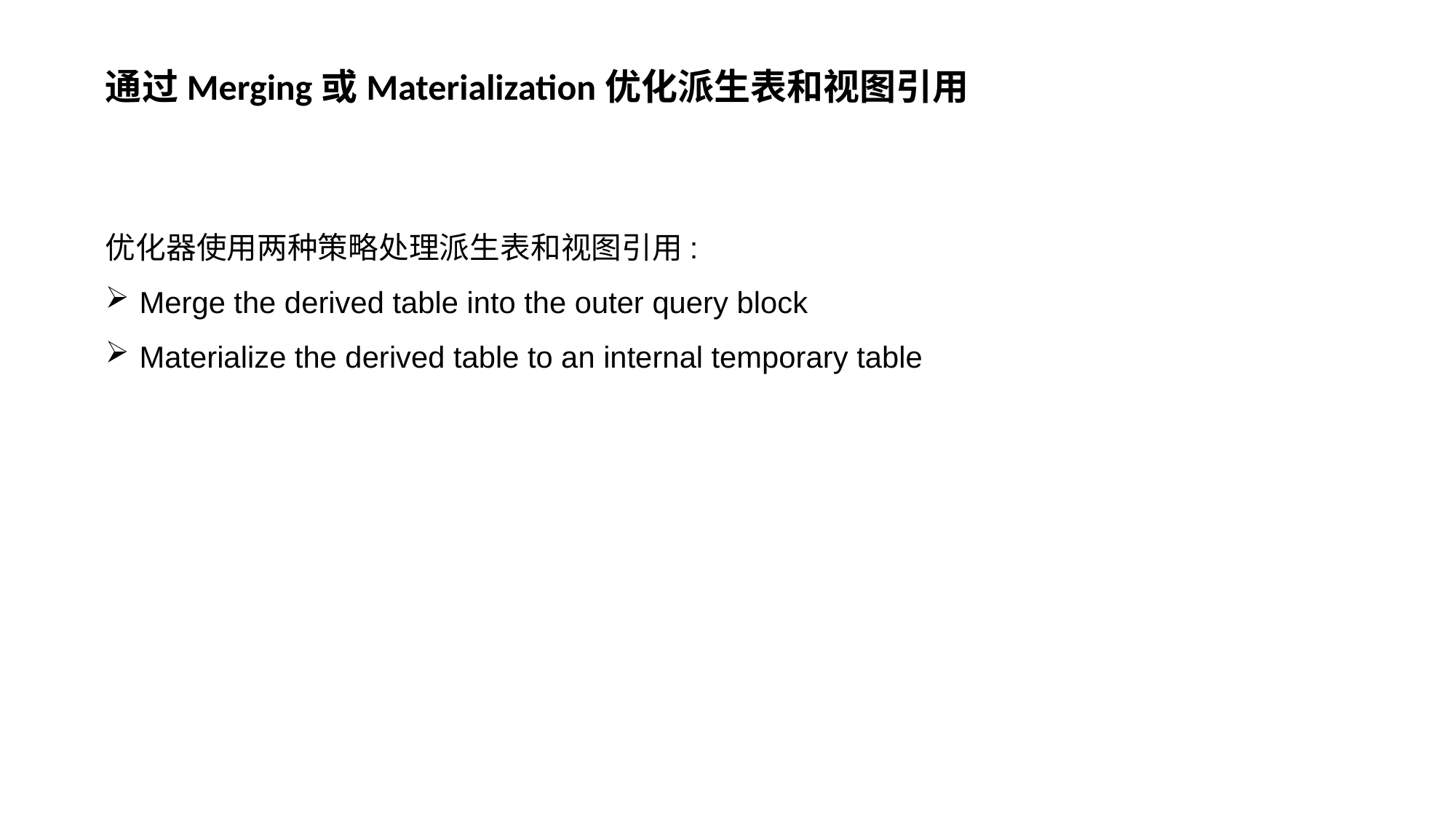

# 通过Merging或Materialization优化派生表和视图引用
优化器使用两种策略处理派生表和视图引用:
Merge the derived table into the outer query block
Materialize the derived table to an internal temporary table